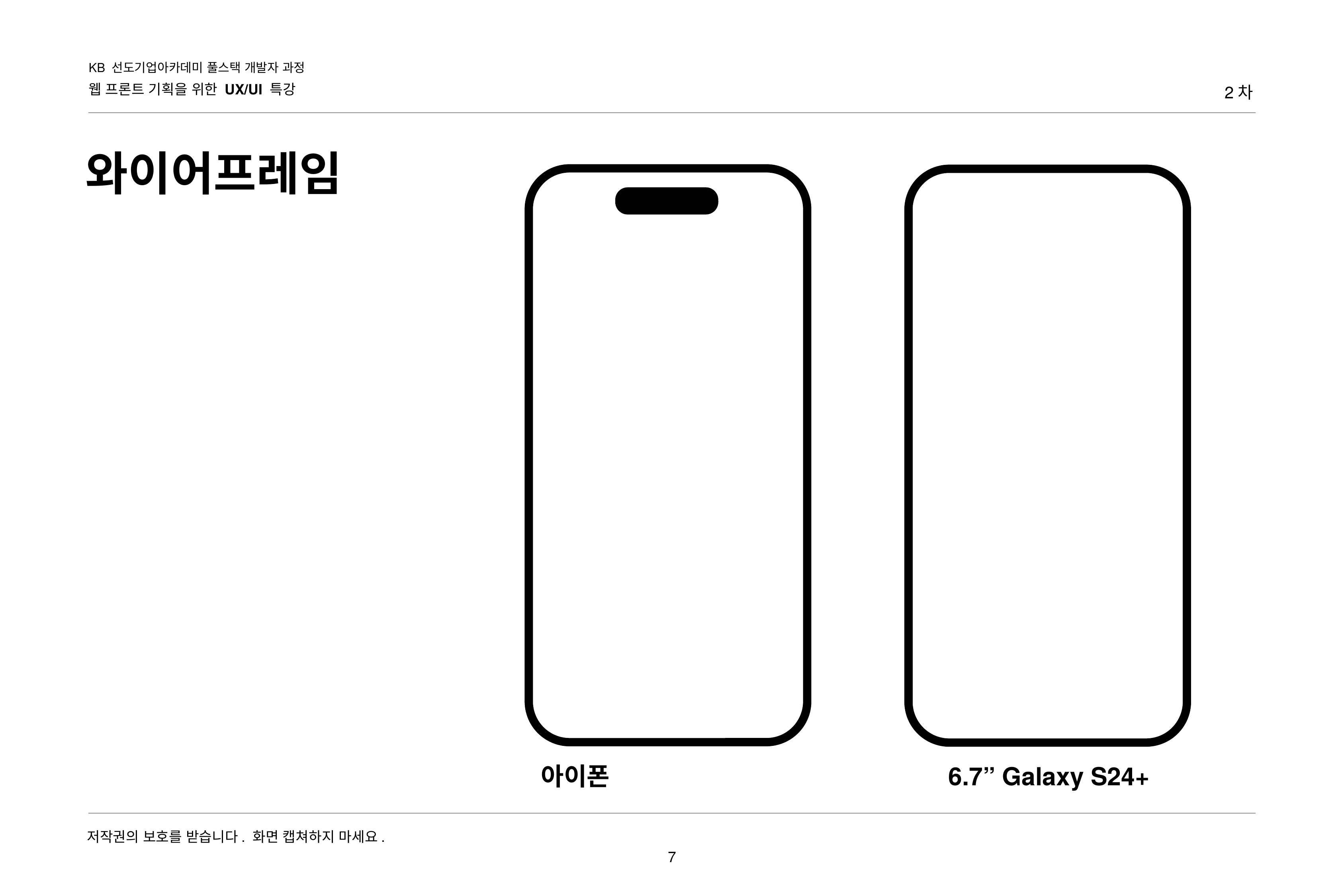

KB 선도기업아카데미 풀스택 개발자 과정
웹 프론트 기획을 위한 UX/UI 특강
2차

와이어프레임

아이폰
6.7” Galaxy S24+

저작권의 보호를 받습니다. 화면 캡쳐하지 마세요.
7